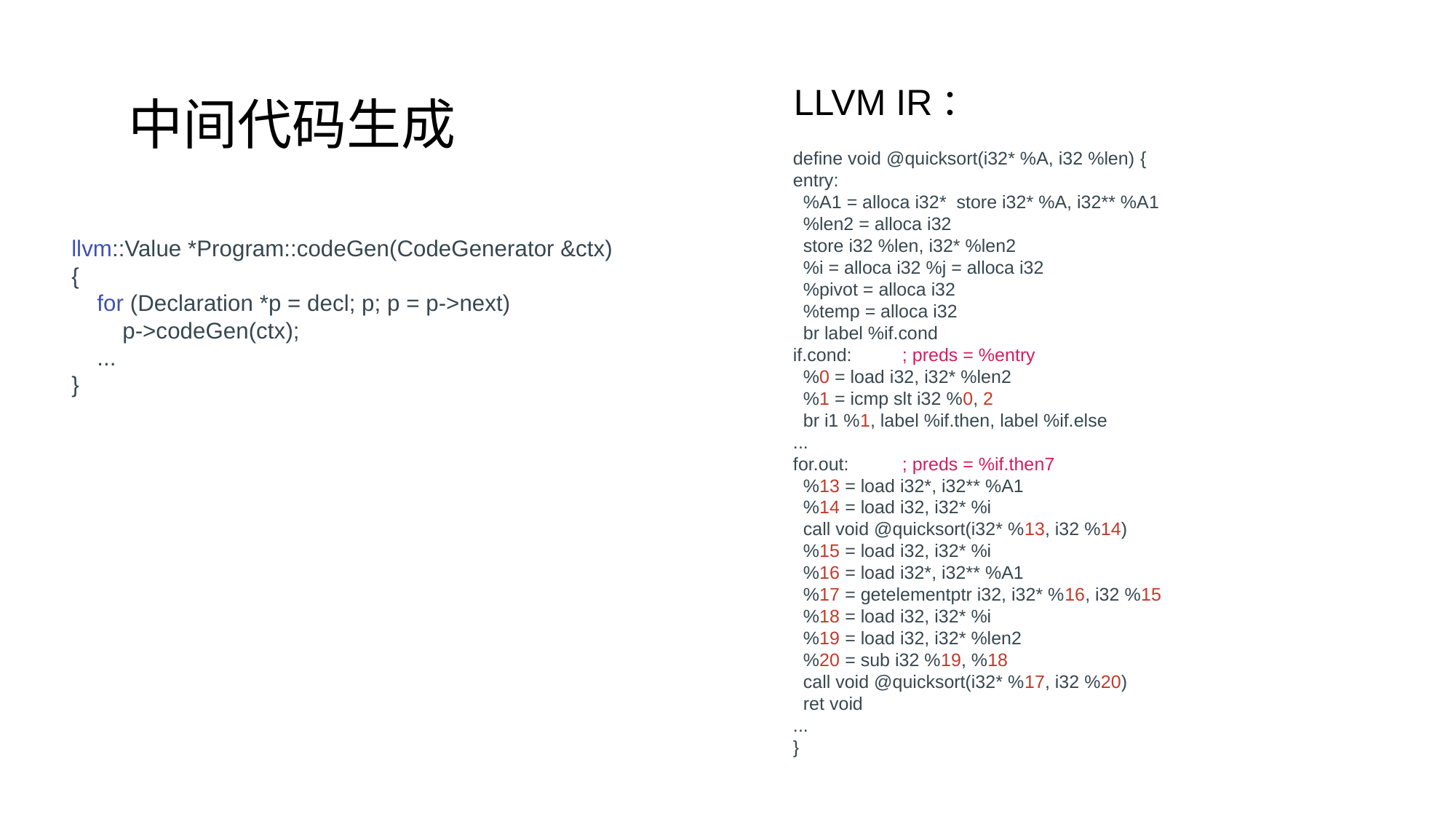

LLVM IR：
# 中间代码生成
define void @quicksort(i32* %A, i32 %len) {
entry:
  %A1 = alloca i32*  store i32* %A, i32** %A1
  %len2 = alloca i32
  store i32 %len, i32* %len2
  %i = alloca i32 %j = alloca i32
  %pivot = alloca i32
  %temp = alloca i32
  br label %if.cond
if.cond:	; preds = %entry
  %0 = load i32, i32* %len2
  %1 = icmp slt i32 %0, 2
  br i1 %1, label %if.then, label %if.else
...
for.out:	; preds = %if.then7
  %13 = load i32*, i32** %A1
  %14 = load i32, i32* %i
  call void @quicksort(i32* %13, i32 %14)
  %15 = load i32, i32* %i
  %16 = load i32*, i32** %A1
  %17 = getelementptr i32, i32* %16, i32 %15
  %18 = load i32, i32* %i
  %19 = load i32, i32* %len2
  %20 = sub i32 %19, %18
  call void @quicksort(i32* %17, i32 %20)
  ret void
...
}
llvm::Value *Program::codeGen(CodeGenerator &ctx)
{
    for (Declaration *p = decl; p; p = p->next)
        p->codeGen(ctx);
    ...
}